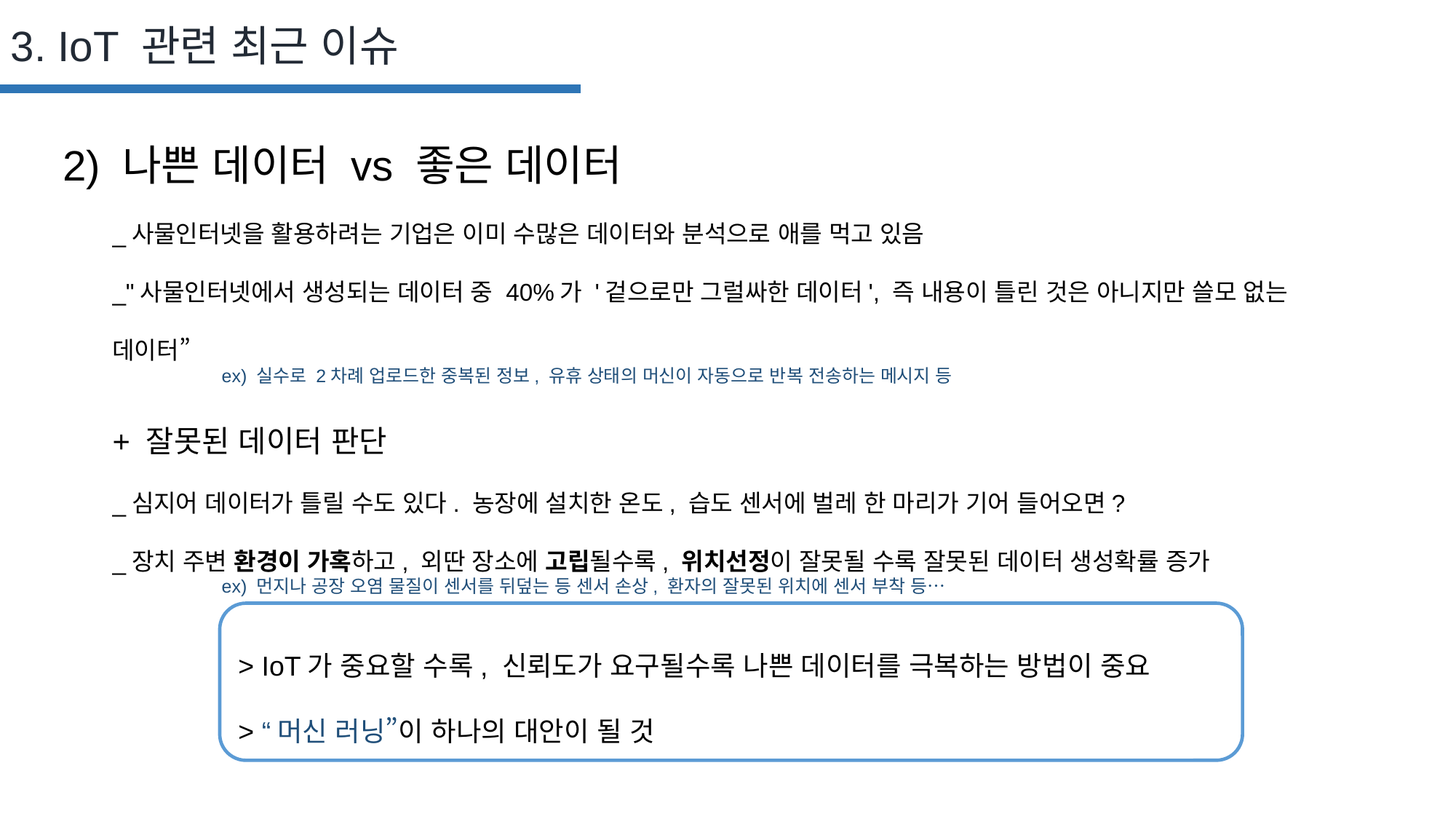

3. IoT 관련 최근 이슈
2) 나쁜 데이터 vs 좋은 데이터
_사물인터넷을 활용하려는 기업은 이미 수많은 데이터와 분석으로 애를 먹고 있음
_"사물인터넷에서 생성되는 데이터 중 40%가 '겉으로만 그럴싸한 데이터', 즉 내용이 틀린 것은 아니지만 쓸모 없는 데이터”
	ex) 실수로 2차례 업로드한 중복된 정보, 유휴 상태의 머신이 자동으로 반복 전송하는 메시지 등
+ 잘못된 데이터 판단
_심지어 데이터가 틀릴 수도 있다. 농장에 설치한 온도, 습도 센서에 벌레 한 마리가 기어 들어오면?
_장치 주변 환경이 가혹하고, 외딴 장소에 고립될수록, 위치선정이 잘못될 수록 잘못된 데이터 생성확률 증가
	ex) 먼지나 공장 오염 물질이 센서를 뒤덮는 등 센서 손상, 환자의 잘못된 위치에 센서 부착 등…
> IoT가 중요할 수록, 신뢰도가 요구될수록 나쁜 데이터를 극복하는 방법이 중요
> “머신 러닝”이 하나의 대안이 될 것